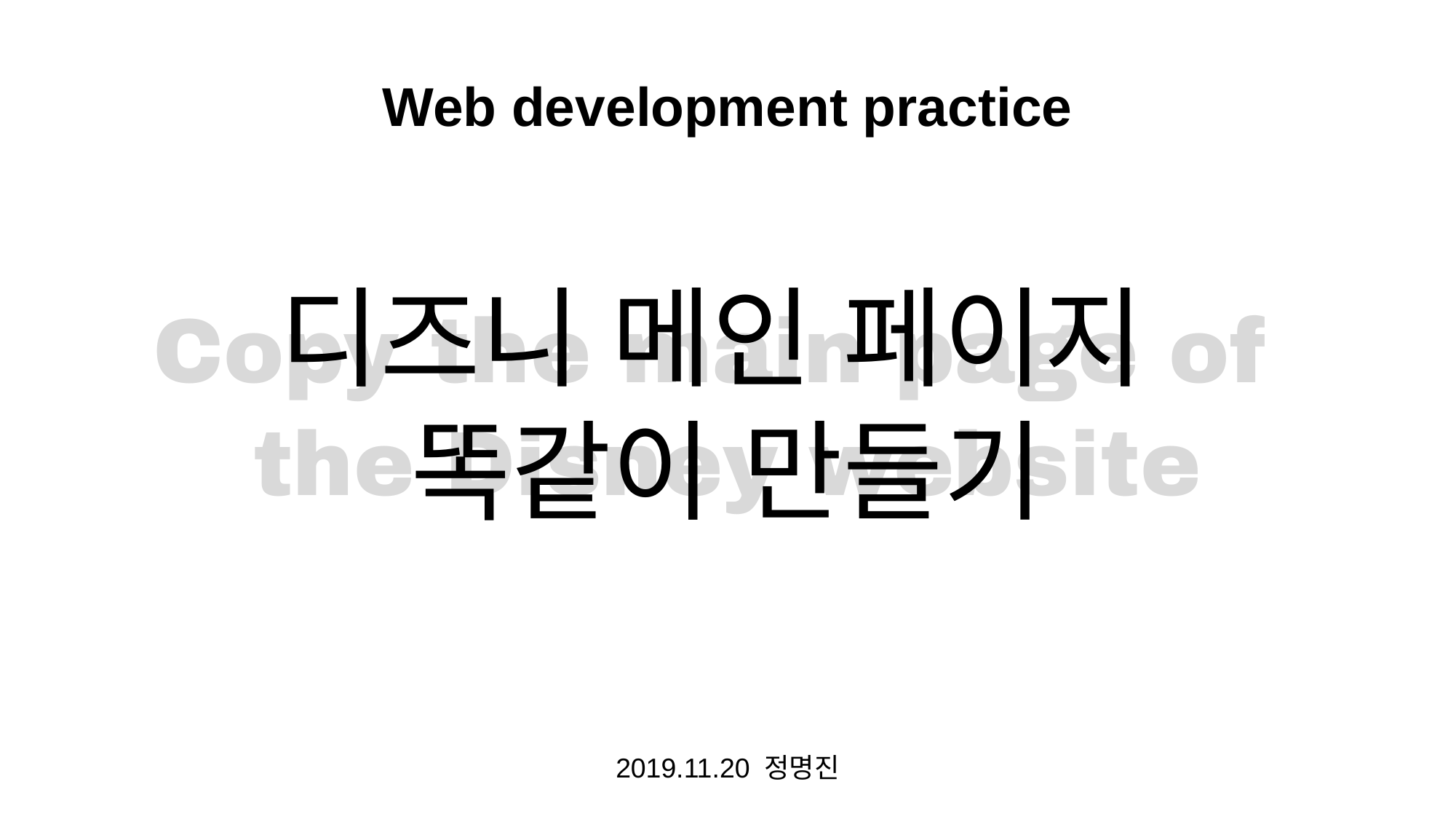

Copy the main page of
the Disney website
디즈니 메인 페이지
똑같이 만들기
# Web development practice
2019.11.20 정명진